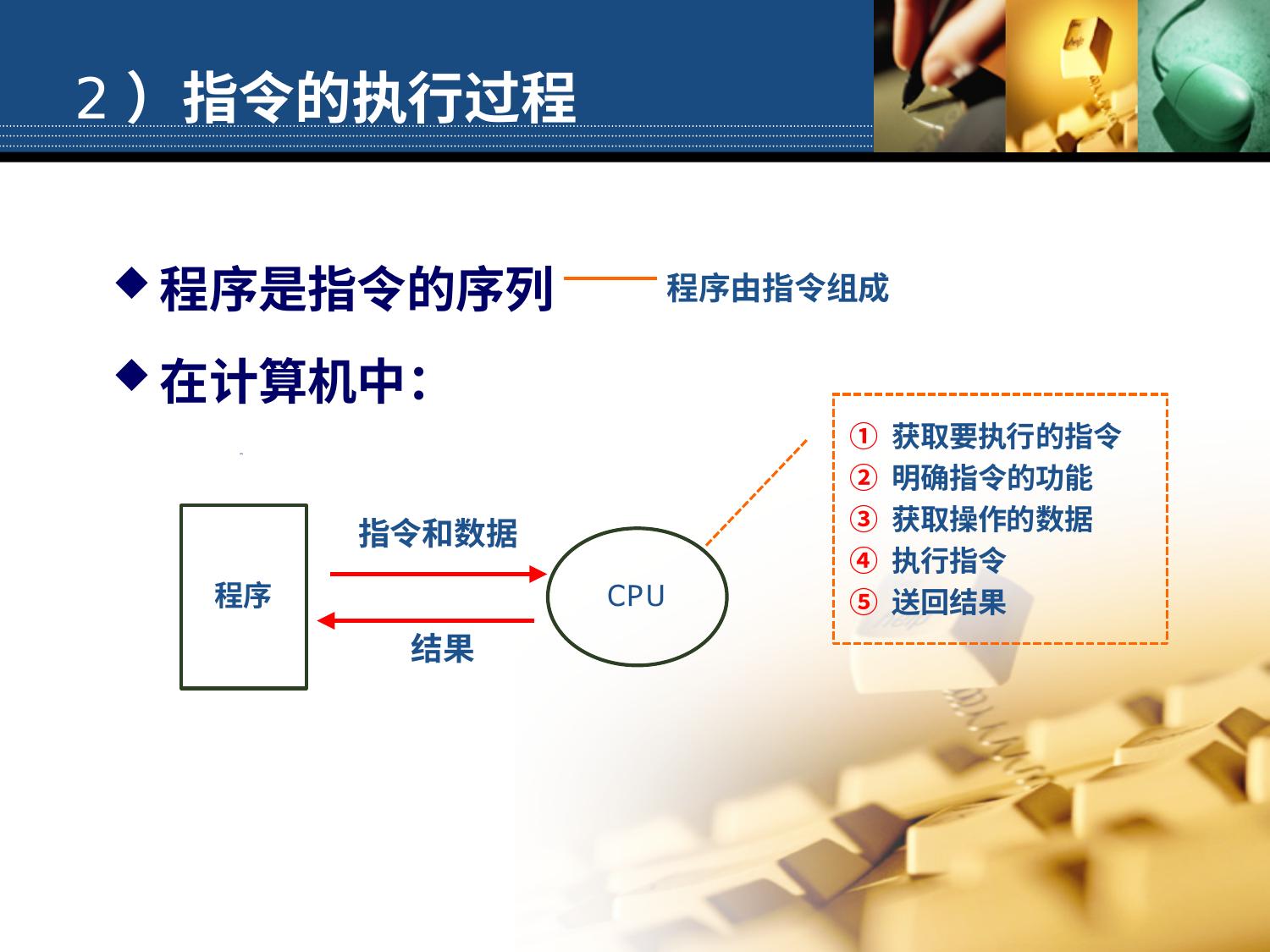

# 2）指令的执行过程
程序是指令的序列
在计算机中：
程序由指令组成

① 获取要执行的指令
② 明确指令的功能
③ 获取操作的数据
④ 执行指令
⑤ 送回结果
内存
程序
指令和数据
CPU
结果
28